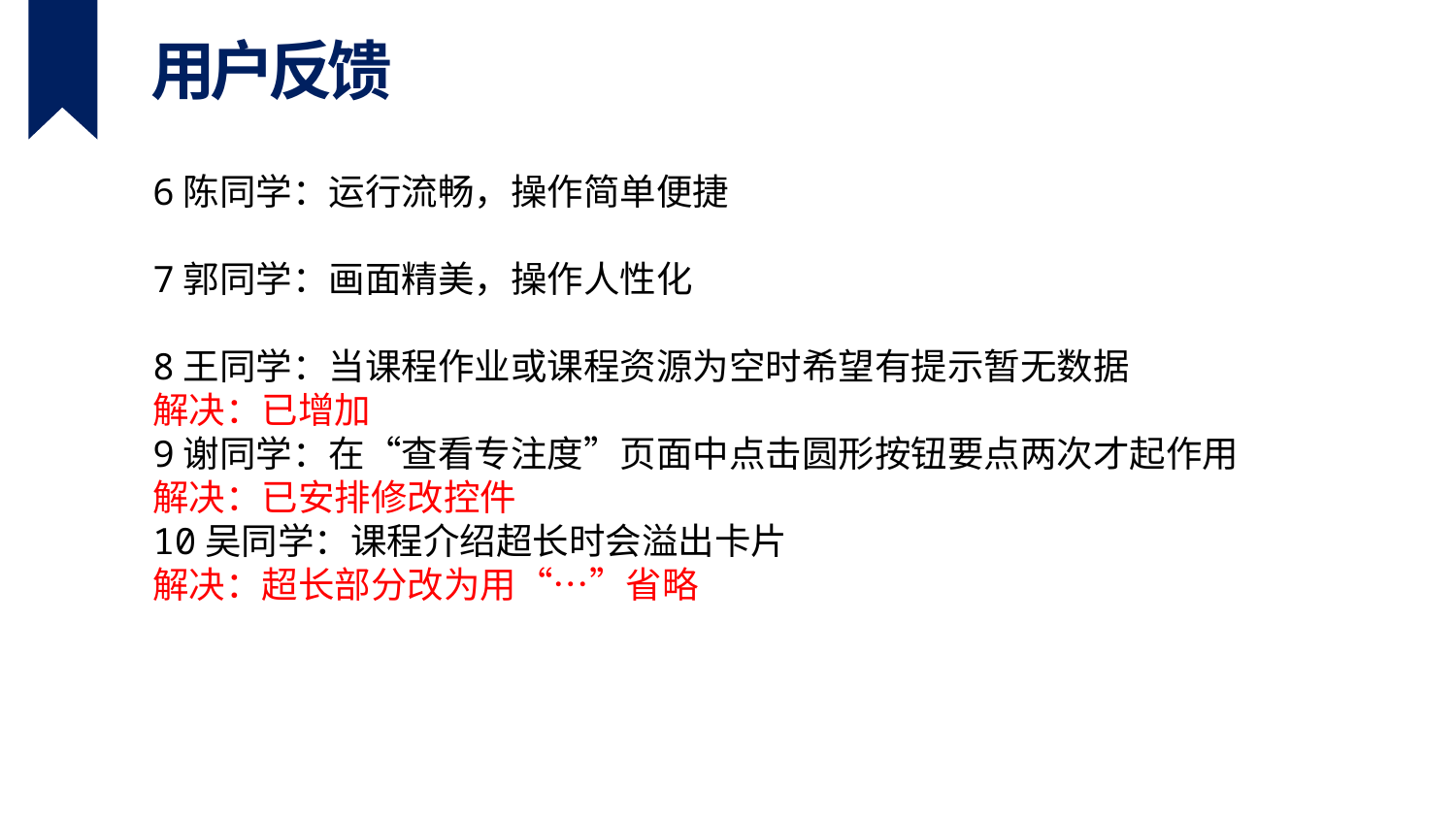

用户反馈
6陈同学：运行流畅，操作简单便捷

7郭同学：画面精美，操作人性化

8王同学：当课程作业或课程资源为空时希望有提示暂无数据
解决：已增加
9谢同学：在“查看专注度”页面中点击圆形按钮要点两次才起作用
解决：已安排修改控件
10吴同学：课程介绍超长时会溢出卡片
解决：超长部分改为用“…”省略